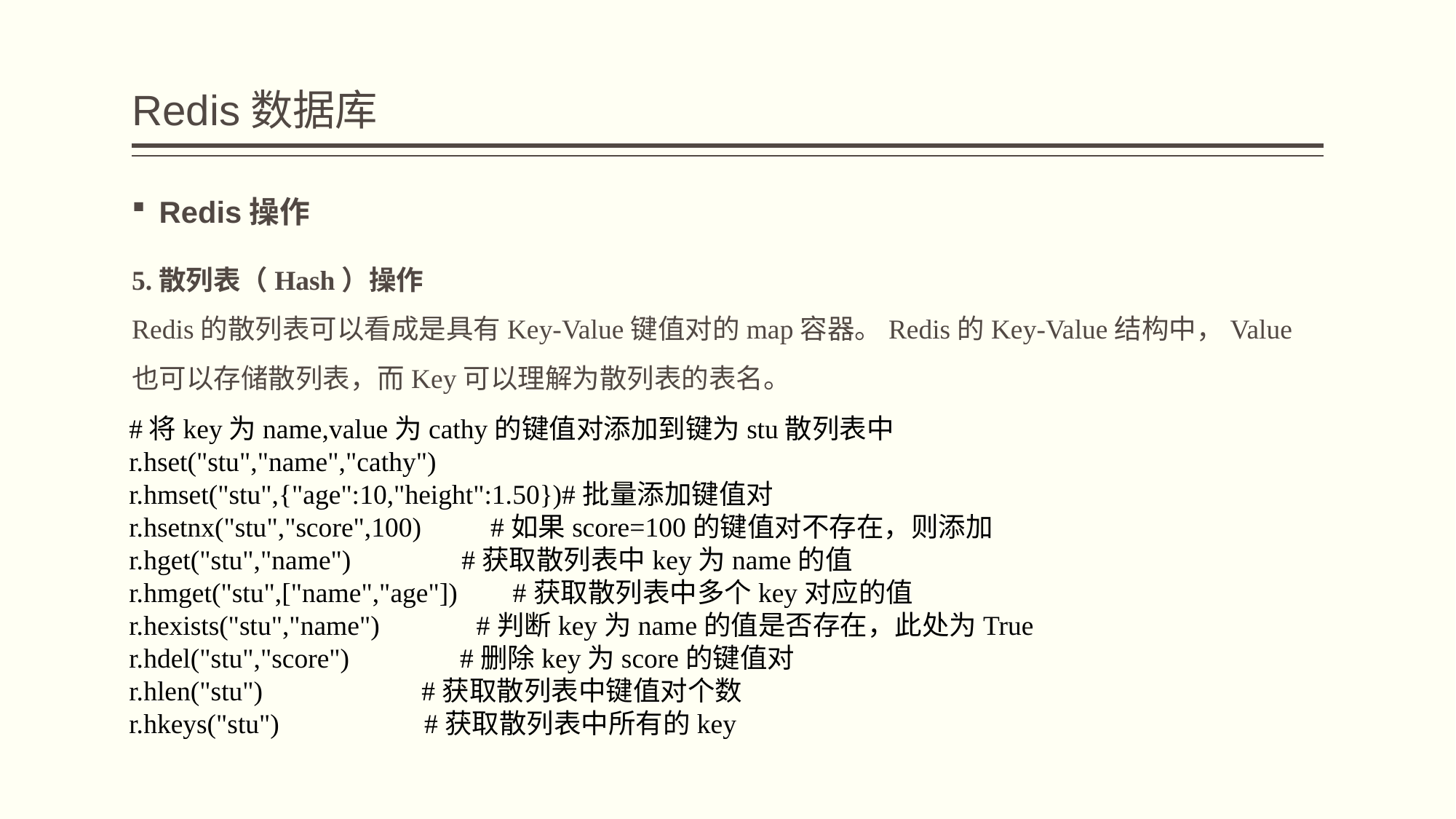

# Redis数据库
Redis操作
5.散列表（Hash）操作
Redis的散列表可以看成是具有Key-Value键值对的map容器。Redis的Key-Value结构中，Value也可以存储散列表，而Key可以理解为散列表的表名。
#将key为name,value为cathy的键值对添加到键为stu散列表中
r.hset("stu","name","cathy")
r.hmset("stu",{"age":10,"height":1.50})#批量添加键值对
r.hsetnx("stu","score",100)          #如果score=100的键值对不存在，则添加
r.hget("stu","name")                #获取散列表中key为name的值
r.hmget("stu",["name","age"])        #获取散列表中多个key对应的值
r.hexists("stu","name")              #判断key为name的值是否存在，此处为True
r.hdel("stu","score")                #删除key为score的键值对
r.hlen("stu")                       #获取散列表中键值对个数
r.hkeys("stu")                     #获取散列表中所有的key